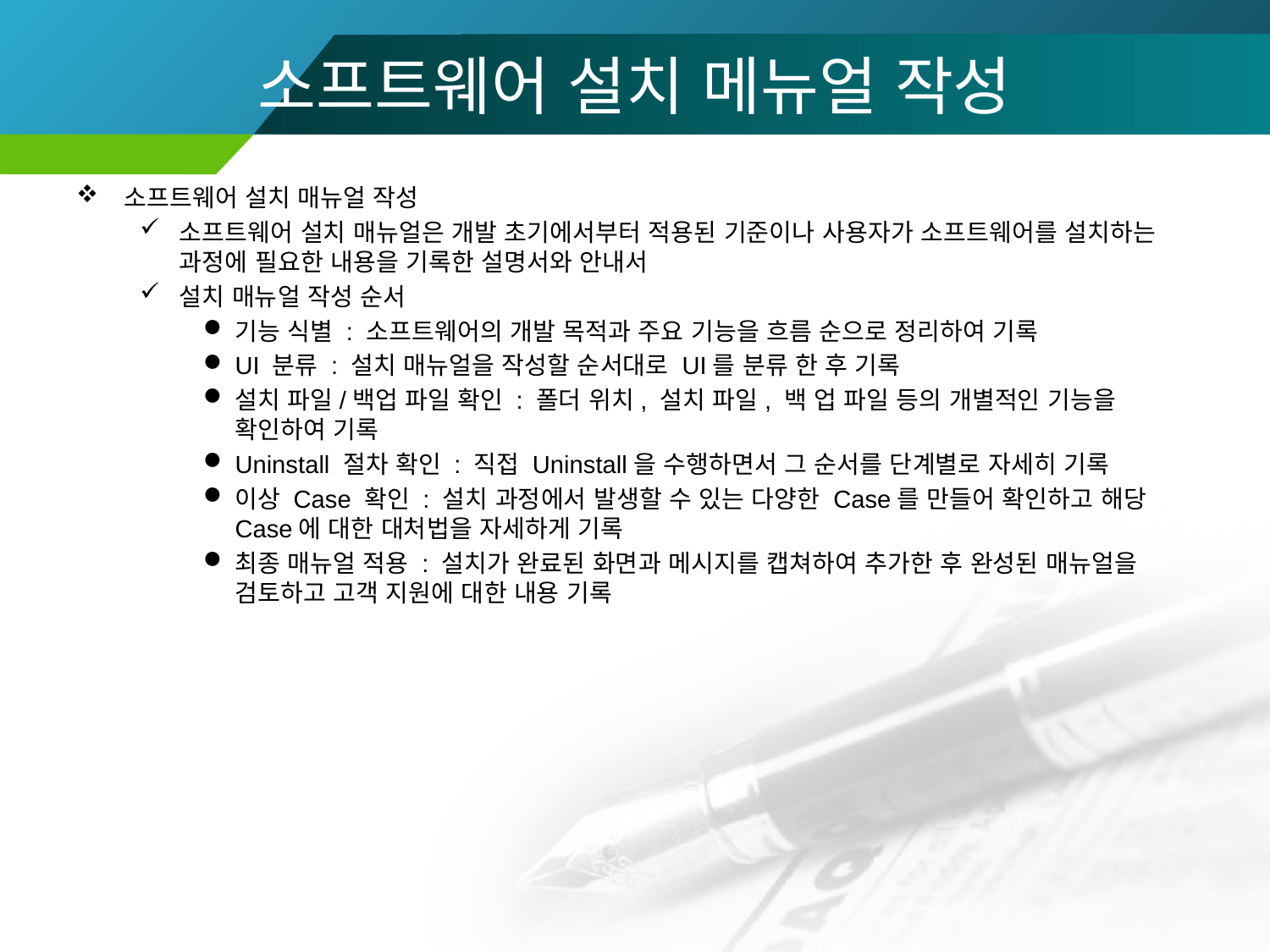

# 소프트웨어 설치 메뉴얼 작성
소프트웨어 설치 매뉴얼 작성
소프트웨어 설치 매뉴얼은 개발 초기에서부터 적용된 기준이나 사용자가 소프트웨어를 설치하는 과정에 필요한 내용을 기록한 설명서와 안내서
설치 매뉴얼 작성 순서
기능 식별 : 소프트웨어의 개발 목적과 주요 기능을 흐름 순으로 정리하여 기록
UI 분류 : 설치 매뉴얼을 작성할 순서대로 UI를 분류 한 후 기록
설치 파일/백업 파일 확인 : 폴더 위치, 설치 파일, 백 업 파일 등의 개별적인 기능을 확인하여 기록
Uninstall 절차 확인 : 직접 Uninstall을 수행하면서 그 순서를 단계별로 자세히 기록
이상 Case 확인 : 설치 과정에서 발생할 수 있는 다양한 Case를 만들어 확인하고 해당 Case에 대한 대처법을 자세하게 기록
최종 매뉴얼 적용 : 설치가 완료된 화면과 메시지를 캡쳐하여 추가한 후 완성된 매뉴얼을 검토하고 고객 지원에 대한 내용 기록